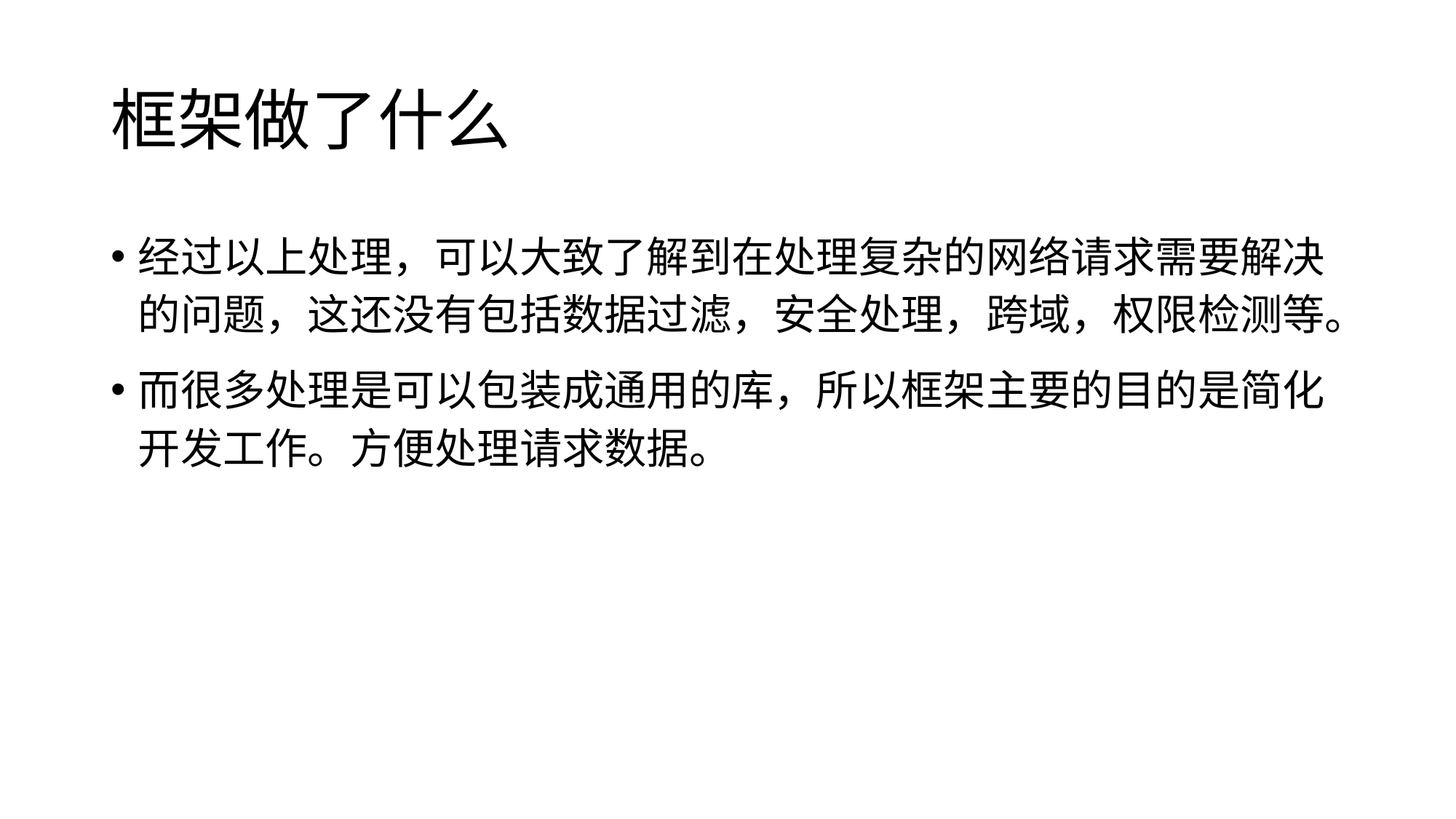

# 框架做了什么
经过以上处理，可以大致了解到在处理复杂的网络请求需要解决的问题，这还没有包括数据过滤，安全处理，跨域，权限检测等。
而很多处理是可以包装成通用的库，所以框架主要的目的是简化开发工作。方便处理请求数据。